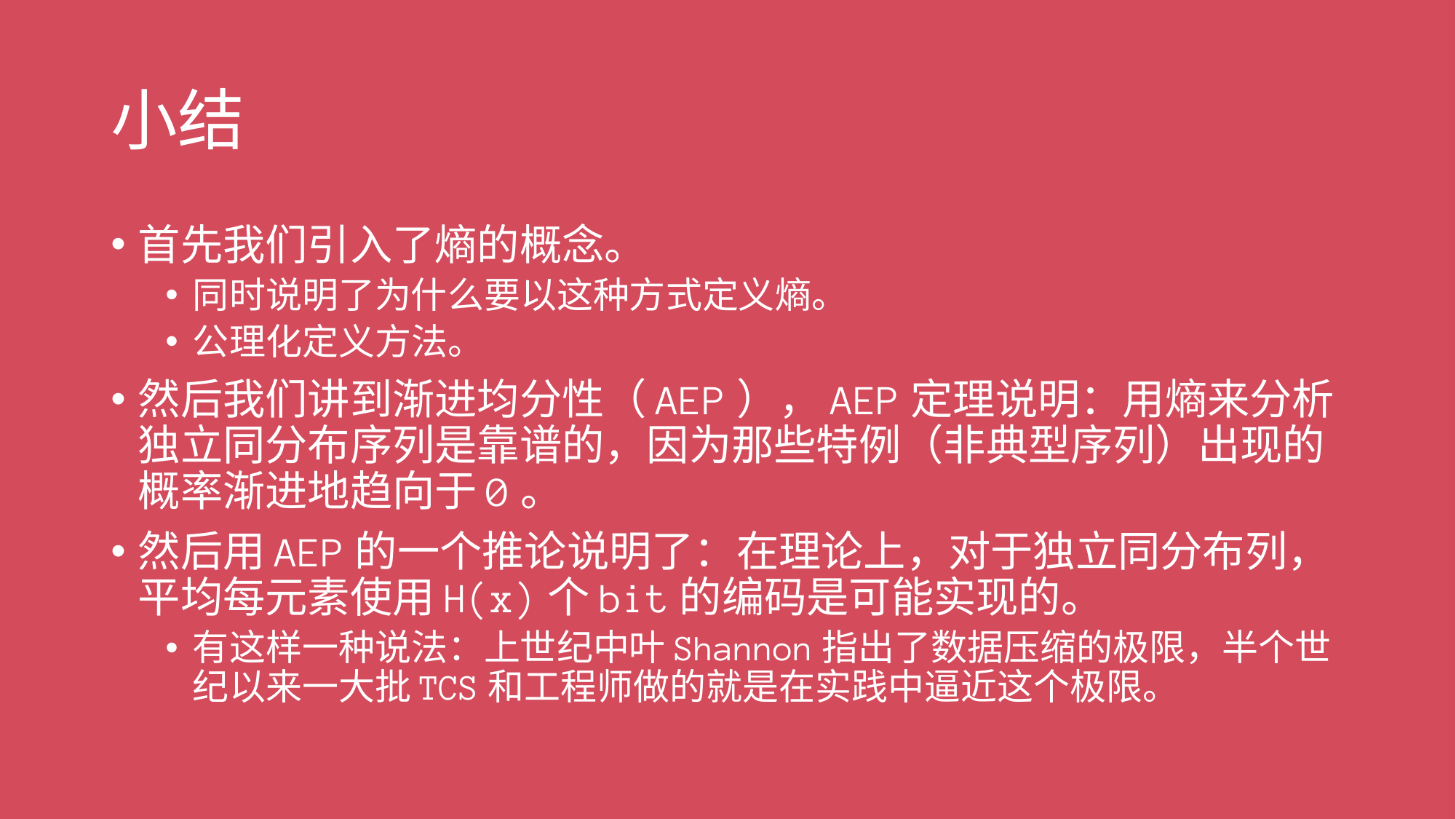

# 小结
首先我们引入了熵的概念。
同时说明了为什么要以这种方式定义熵。
公理化定义方法。
然后我们讲到渐进均分性（AEP），AEP定理说明：用熵来分析独立同分布序列是靠谱的，因为那些特例（非典型序列）出现的概率渐进地趋向于0。
然后用AEP的一个推论说明了：在理论上，对于独立同分布列，平均每元素使用H(x)个bit的编码是可能实现的。
有这样一种说法：上世纪中叶Shannon指出了数据压缩的极限，半个世纪以来一大批TCS和工程师做的就是在实践中逼近这个极限。